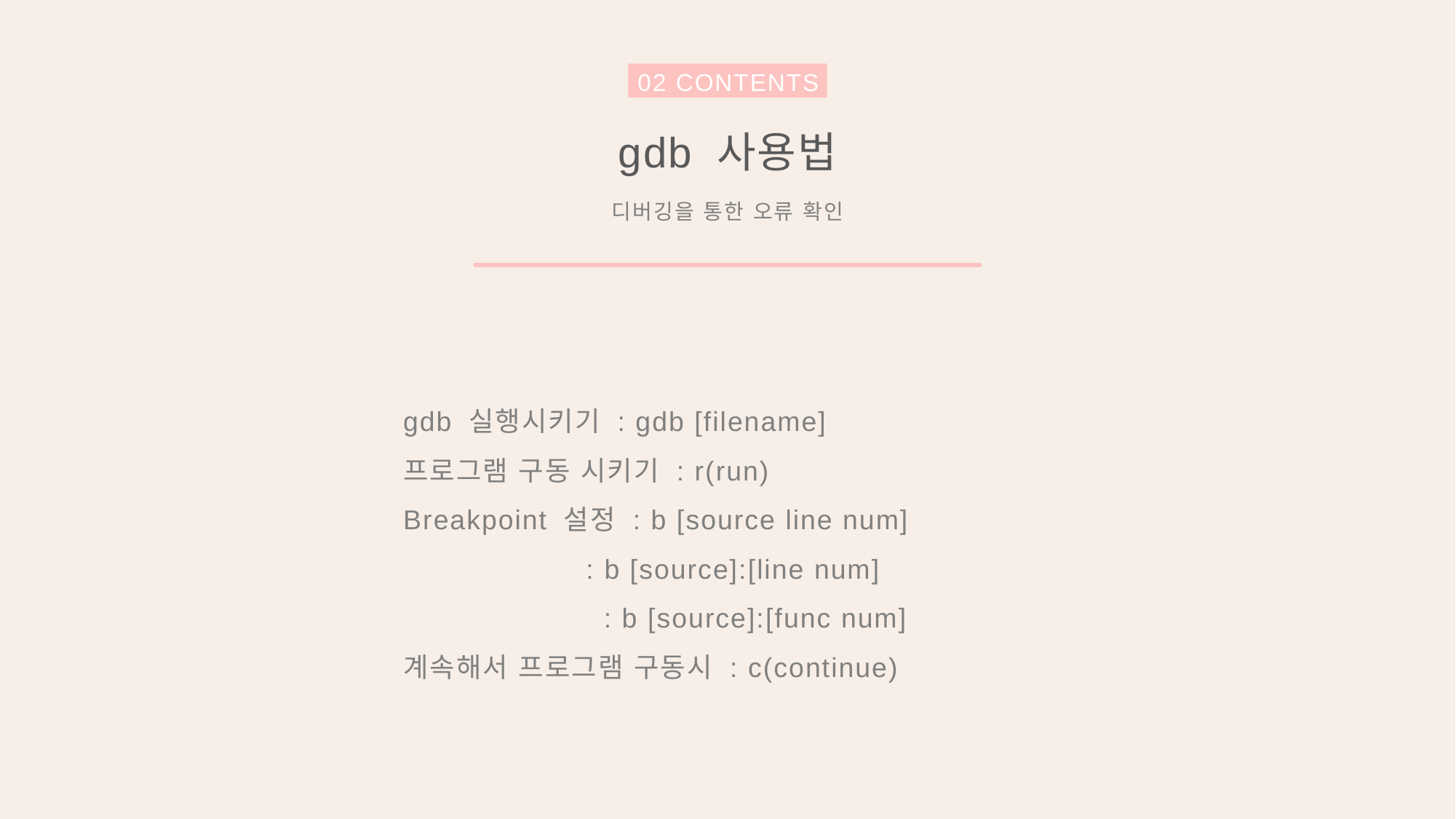

02 CONTENTS
gdb 사용법
디버깅을 통한 오류 확인
gdb 실행시키기 : gdb [filename]
프로그램 구동 시키기 : r(run)
Breakpoint 설정 : b [source line num]
                    : b [source]:[line num]
	          : b [source]:[func num]
계속해서 프로그램 구동시 : c(continue)